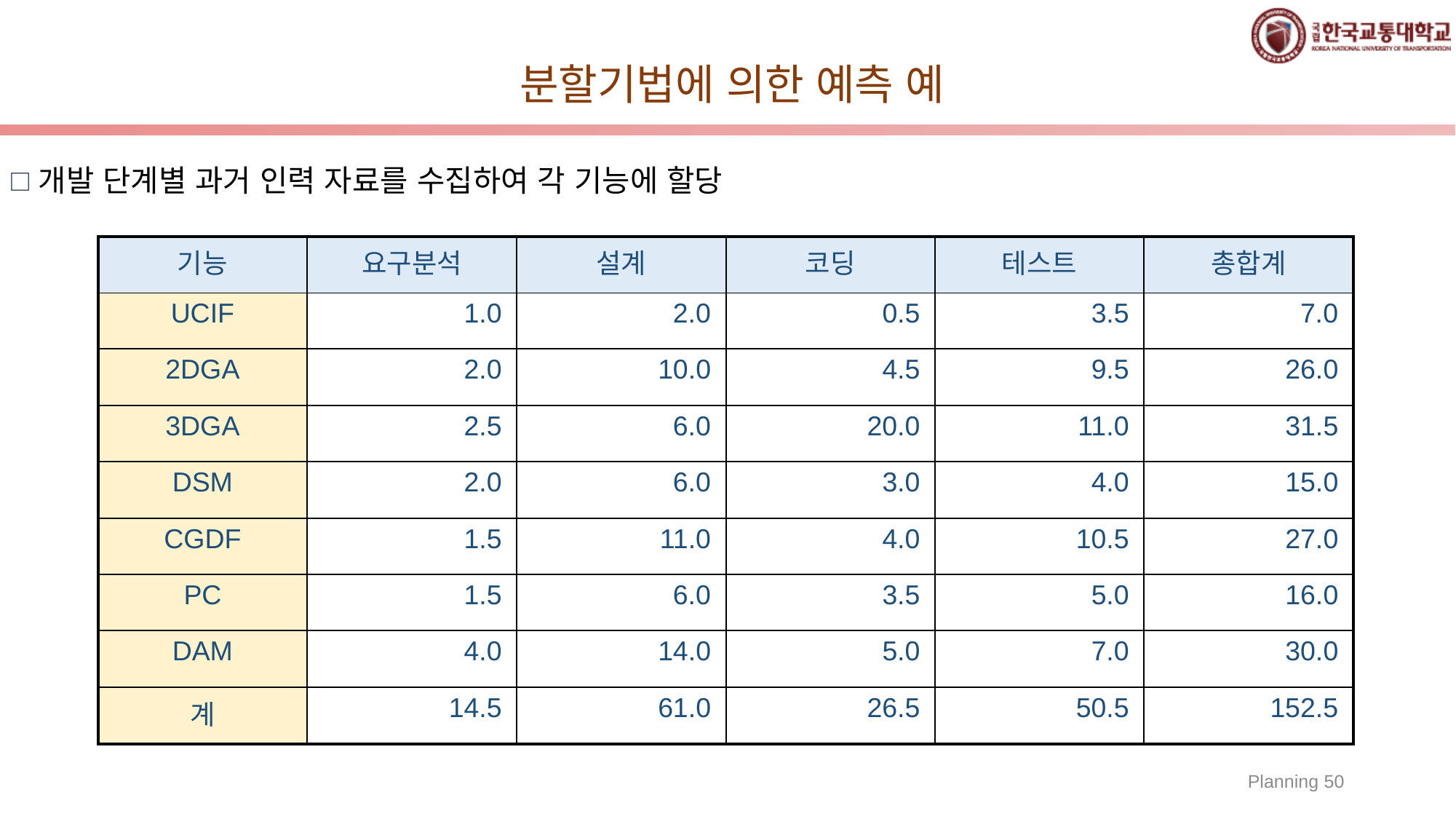

# 분할기법에 의한 예측 예
개발 단계별 과거 인력 자료를 수집하여 각 기능에 할당
| 기능 | 요구분석 | 설계 | 코딩 | 테스트 | 총합계 |
| --- | --- | --- | --- | --- | --- |
| UCIF | 1.0 | 2.0 | 0.5 | 3.5 | 7.0 |
| 2DGA | 2.0 | 10.0 | 4.5 | 9.5 | 26.0 |
| 3DGA | 2.5 | 6.0 | 20.0 | 11.0 | 31.5 |
| DSM | 2.0 | 6.0 | 3.0 | 4.0 | 15.0 |
| CGDF | 1.5 | 11.0 | 4.0 | 10.5 | 27.0 |
| PC | 1.5 | 6.0 | 3.5 | 5.0 | 16.0 |
| DAM | 4.0 | 14.0 | 5.0 | 7.0 | 30.0 |
| 계 | 14.5 | 61.0 | 26.5 | 50.5 | 152.5 |
Planning 50